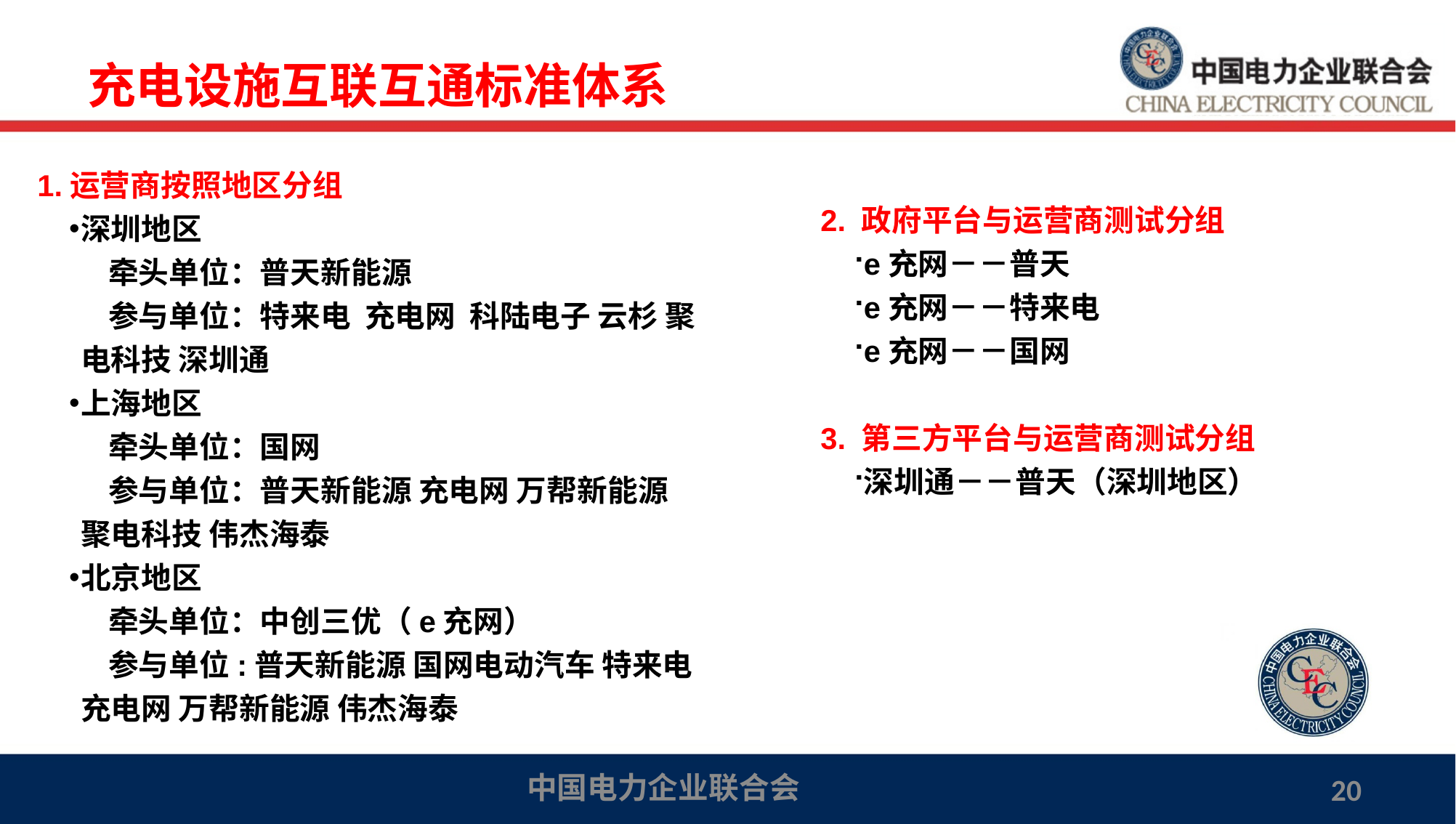

充电设施互联互通标准体系
1.运营商按照地区分组
深圳地区
    牵头单位：普天新能源
    参与单位：特来电  充电网  科陆电子 云杉 聚电科技 深圳通
上海地区
    牵头单位：国网
    参与单位：普天新能源 充电网 万帮新能源 聚电科技 伟杰海泰
北京地区
    牵头单位：中创三优（e充网）
    参与单位:普天新能源 国网电动汽车 特来电  充电网 万帮新能源 伟杰海泰
2. 政府平台与运营商测试分组
e充网－－普天
e充网－－特来电
e充网－－国网

3. 第三方平台与运营商测试分组
深圳通－－普天（深圳地区）

中国电力企业联合会
20